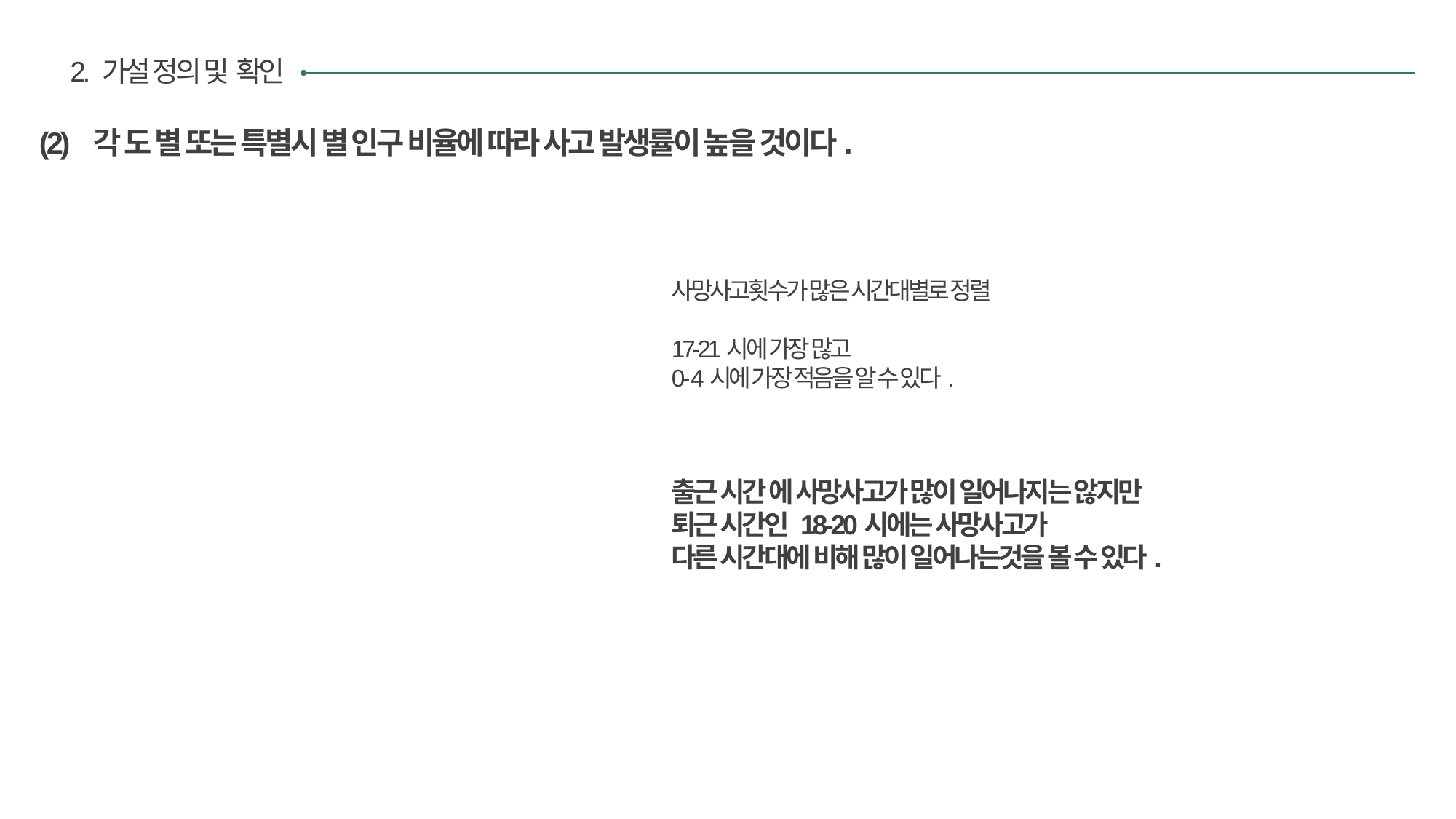

2. 가설 정의 및  확인
(2)   각 도 별 또는 특별시 별 인구 비율에 따라 사고 발생률이 높을 것이다.
사망사고횟수가 많은 시간대별로 정렬

17-21시에 가장 많고
0- 4시에 가장 적음을 알 수 있다.
출근 시간 에 사망사고가 많이 일어나지는 않지만
퇴근 시간인 18-20시에는 사망사고가
다른 시간대에 비해 많이 일어나는것을 볼 수 있다.